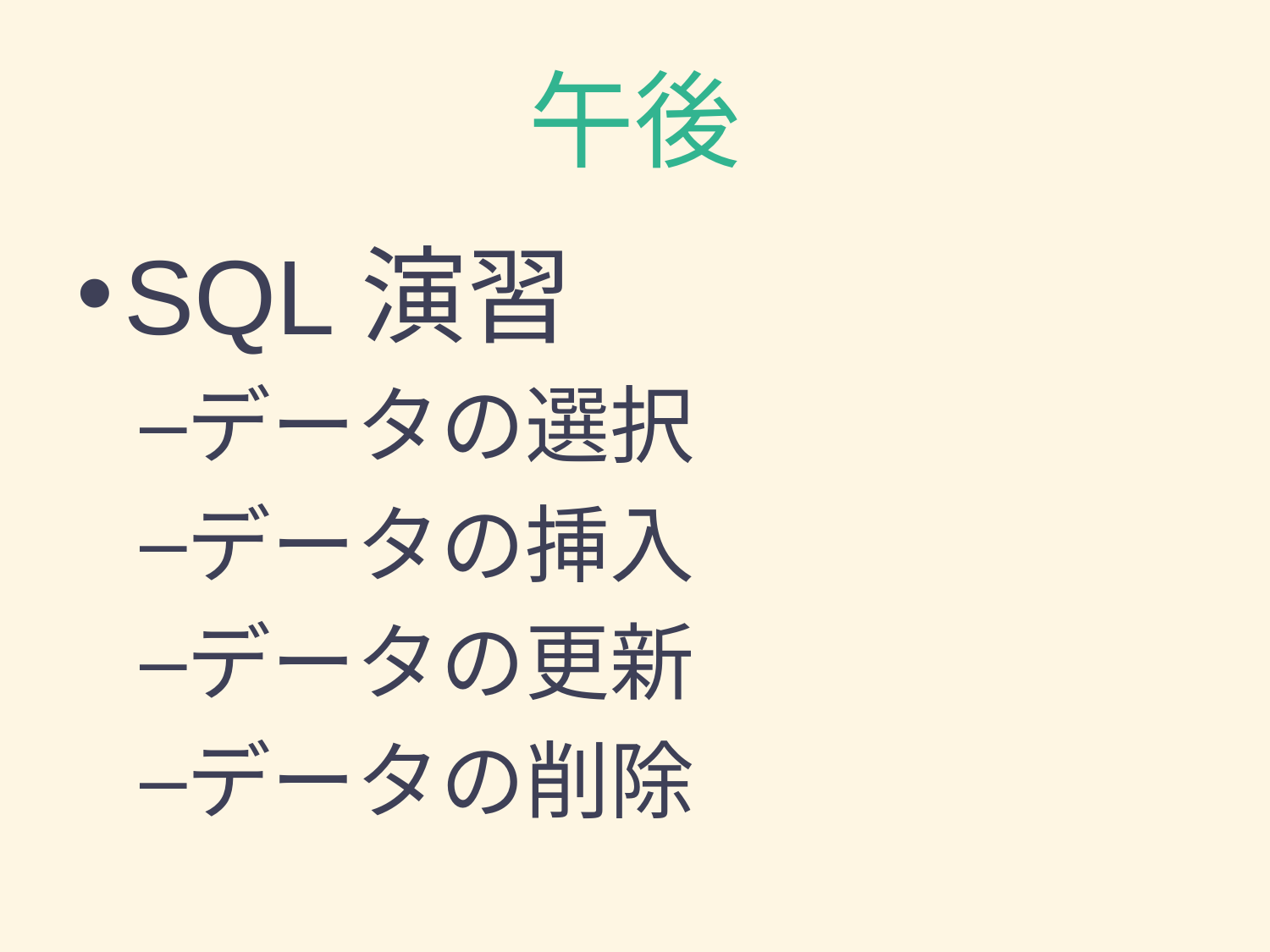

# 午後
SQL演習
データの選択
データの挿入
データの更新
データの削除